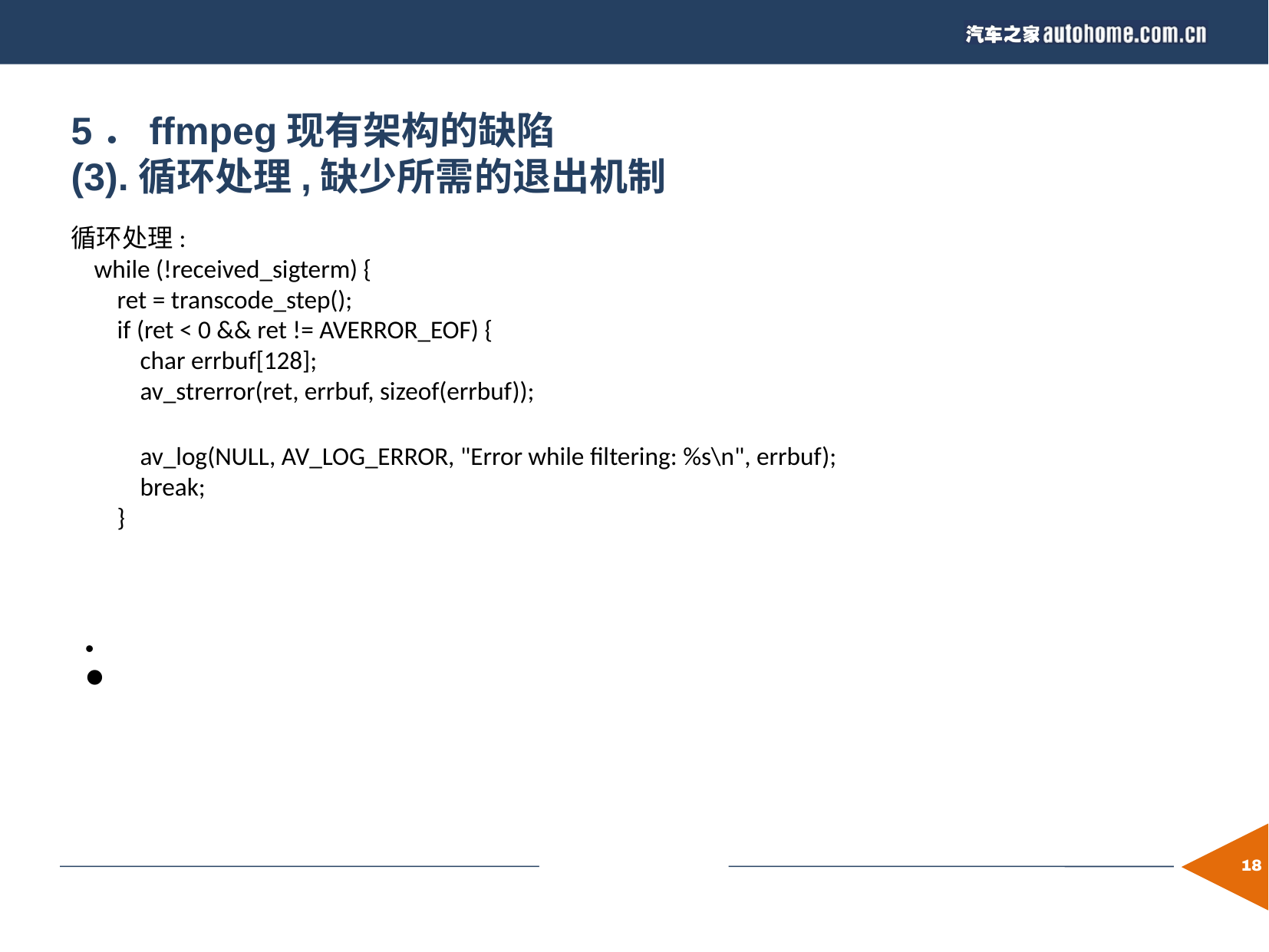

5．ffmpeg现有架构的缺陷
(3).循环处理,缺少所需的退出机制
循环处理:
    while (!received_sigterm) {
        ret = transcode_step();
        if (ret < 0 && ret != AVERROR_EOF) {
            char errbuf[128];
            av_strerror(ret, errbuf, sizeof(errbuf));

            av_log(NULL, AV_LOG_ERROR, "Error while filtering: %s\n", errbuf);
            break;
        }

18